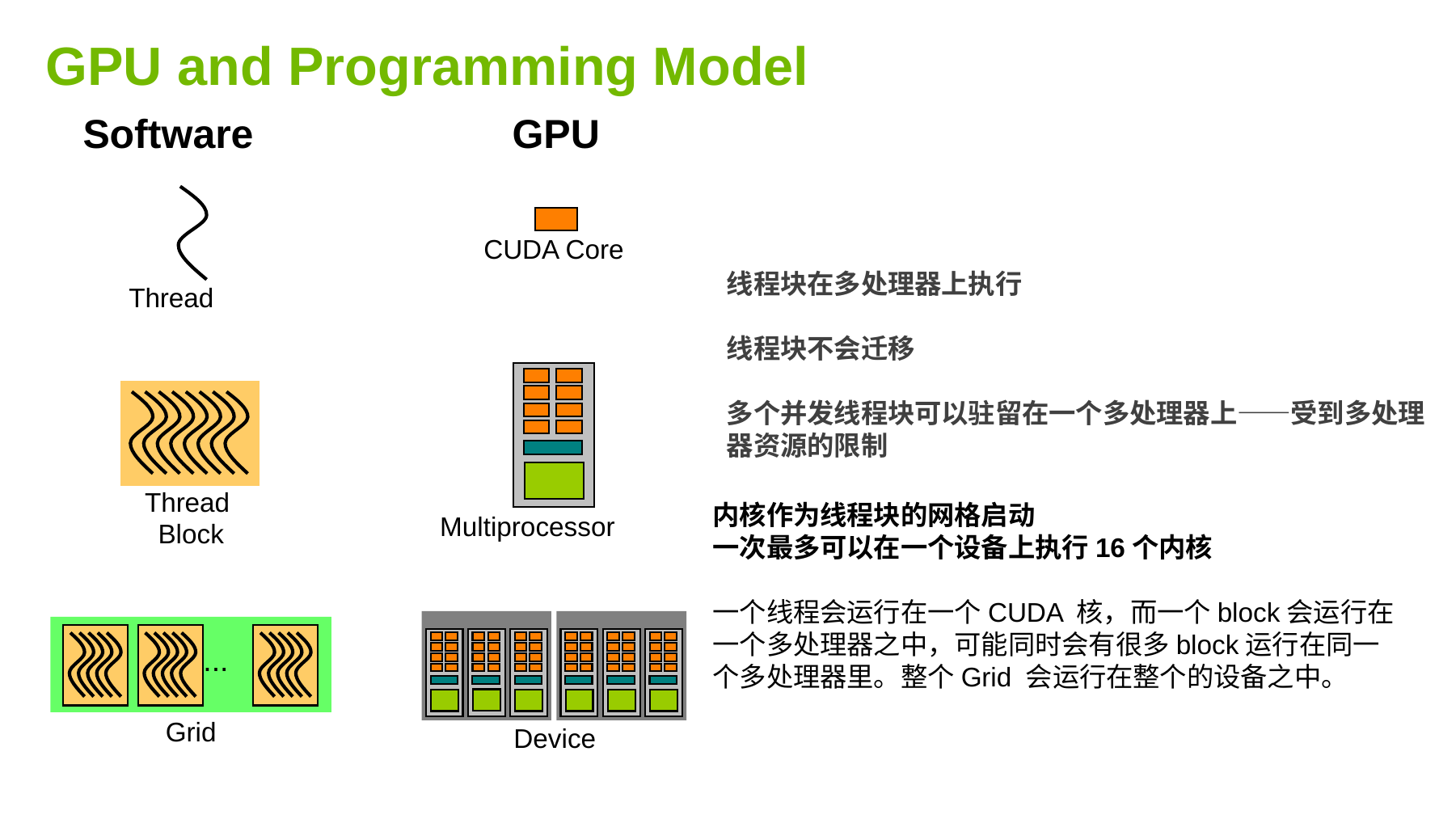

GPU and Programming Model
Software
GPU

CUDA Core
线程块在多处理器上执行

线程块不会迁移

多个并发线程块可以驻留在一个多处理器上——受到多处理器资源的限制
Thread

Thread
Block
内核作为线程块的网格启动
一次最多可以在一个设备上执行16个内核

一个线程会运行在一个CUDA 核，而一个block会运行在一个多处理器之中，可能同时会有很多block运行在同一个多处理器里。整个Grid 会运行在整个的设备之中。

Multiprocessor

...
Grid
Device